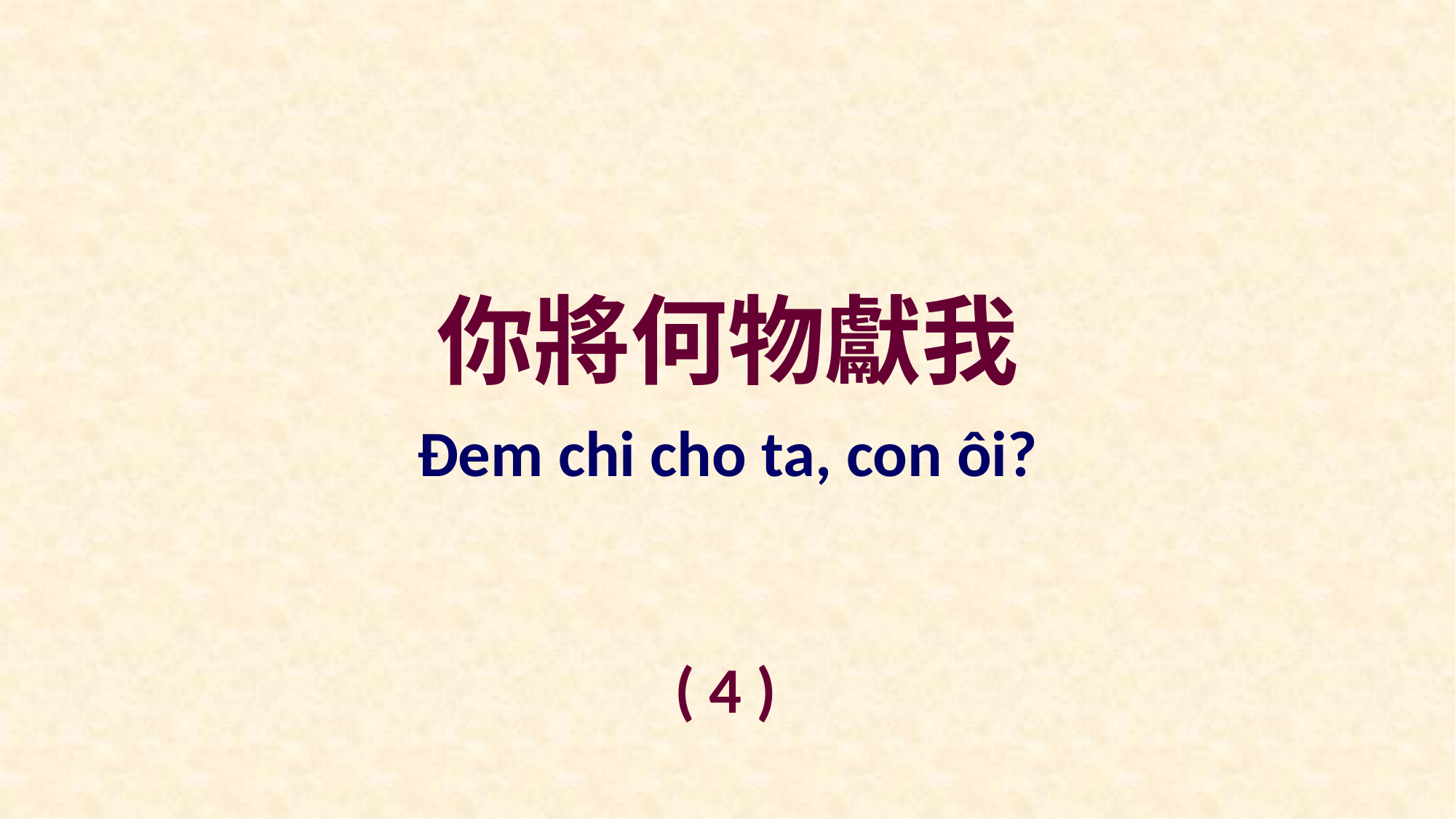

你將何物獻我
Đem chi cho ta, con ôi?
( 4 )